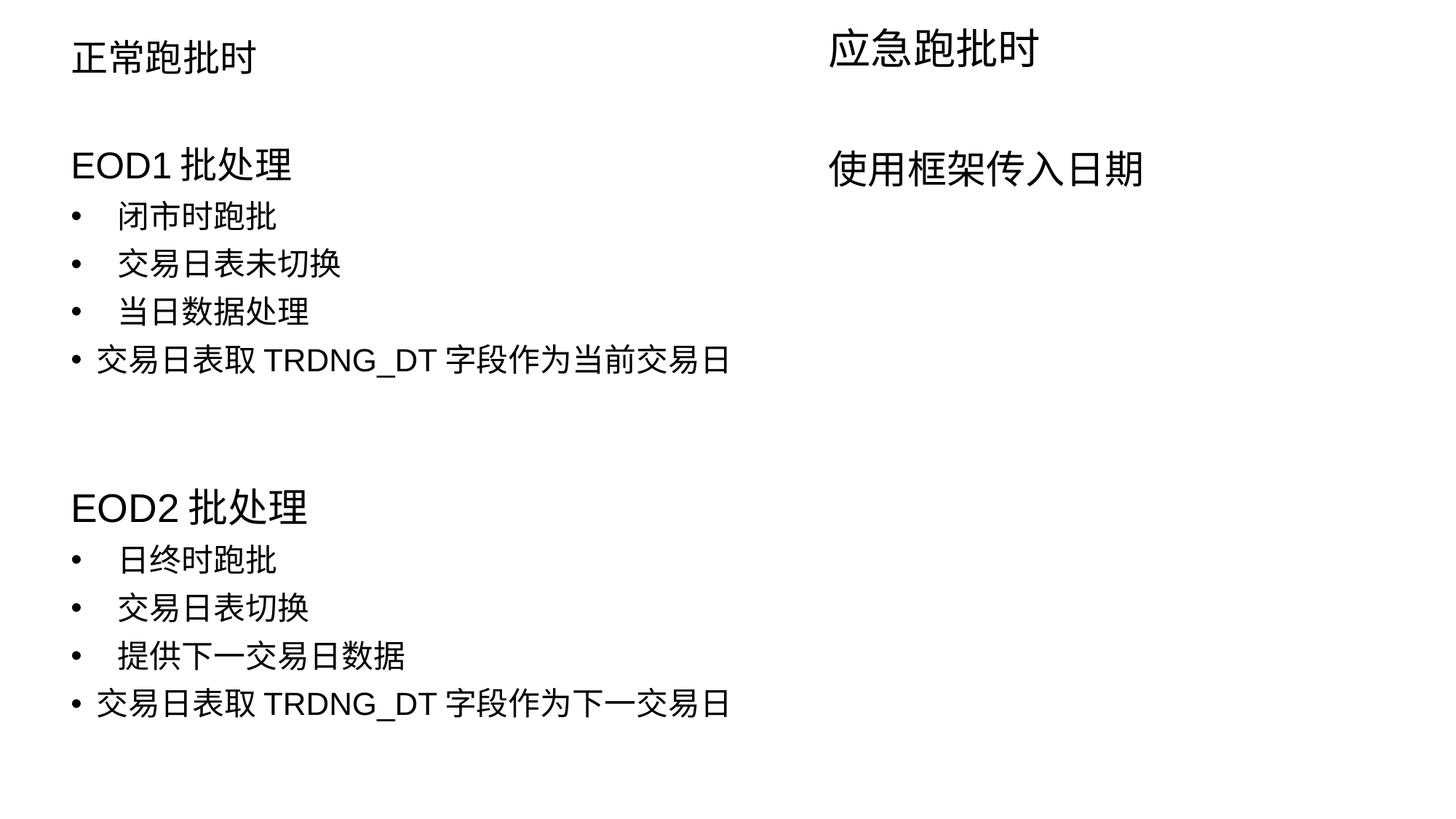

应急跑批时

使用框架传入日期
正常跑批时

EOD1批处理
  闭市时跑批
  交易日表未切换
  当日数据处理
交易日表取TRDNG_DT字段作为当前交易日

EOD2批处理
  日终时跑批
  交易日表切换
  提供下一交易日数据
交易日表取TRDNG_DT字段作为下一交易日